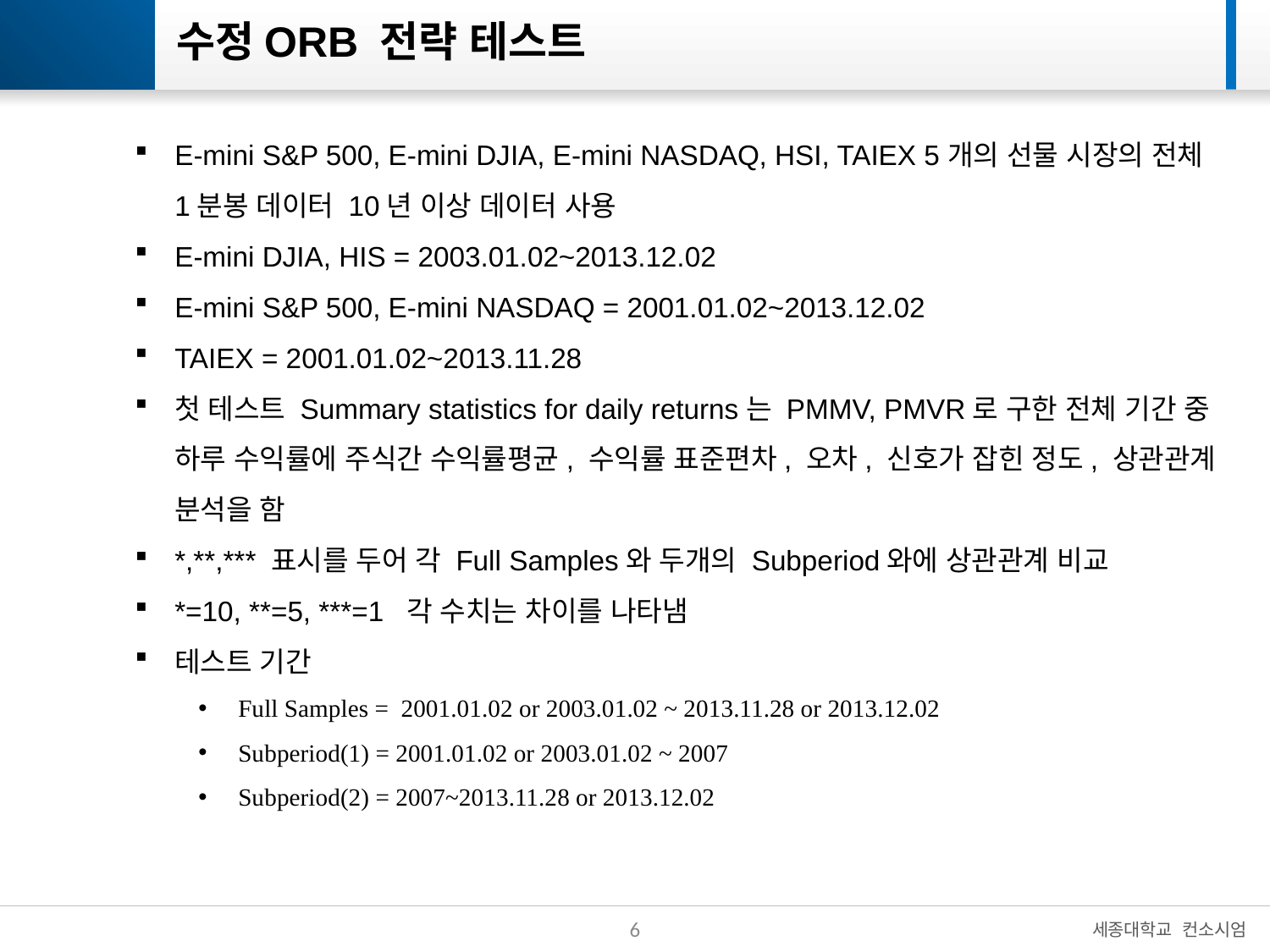

# 수정ORB 전략 테스트
E-mini S&P 500, E-mini DJIA, E-mini NASDAQ, HSI, TAIEX 5개의 선물 시장의 전체 1분봉 데이터 10년 이상 데이터 사용
E-mini DJIA, HIS = 2003.01.02~2013.12.02
E-mini S&P 500, E-mini NASDAQ = 2001.01.02~2013.12.02
TAIEX = 2001.01.02~2013.11.28
첫 테스트 Summary statistics for daily returns는 PMMV, PMVR로 구한 전체 기간 중 하루 수익률에 주식간 수익률평균, 수익률 표준편차, 오차, 신호가 잡힌 정도, 상관관계 분석을 함
*,**,*** 표시를 두어 각 Full Samples와 두개의 Subperiod와에 상관관계 비교
*=10, **=5, ***=1  각 수치는 차이를 나타냄
테스트 기간
Full Samples =  2001.01.02 or 2003.01.02 ~ 2013.11.28 or 2013.12.02
Subperiod(1) = 2001.01.02 or 2003.01.02 ~ 2007
Subperiod(2) = 2007~2013.11.28 or 2013.12.02